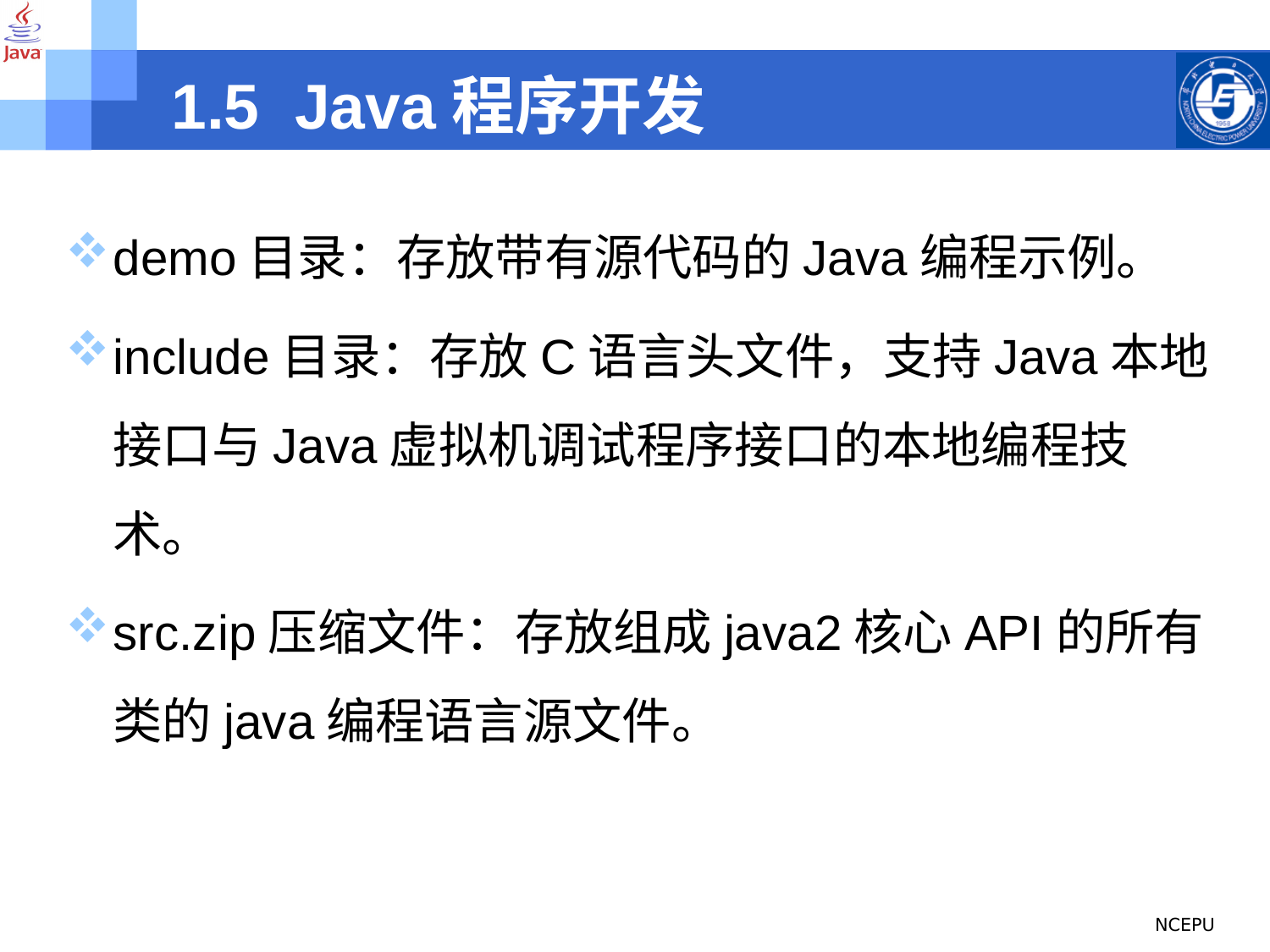

# 1.5  Java程序开发
demo目录：存放带有源代码的Java编程示例。
include目录：存放C语言头文件，支持Java本地接口与Java虚拟机调试程序接口的本地编程技术。
src.zip压缩文件：存放组成java2核心API的所有类的java编程语言源文件。

NCEPU